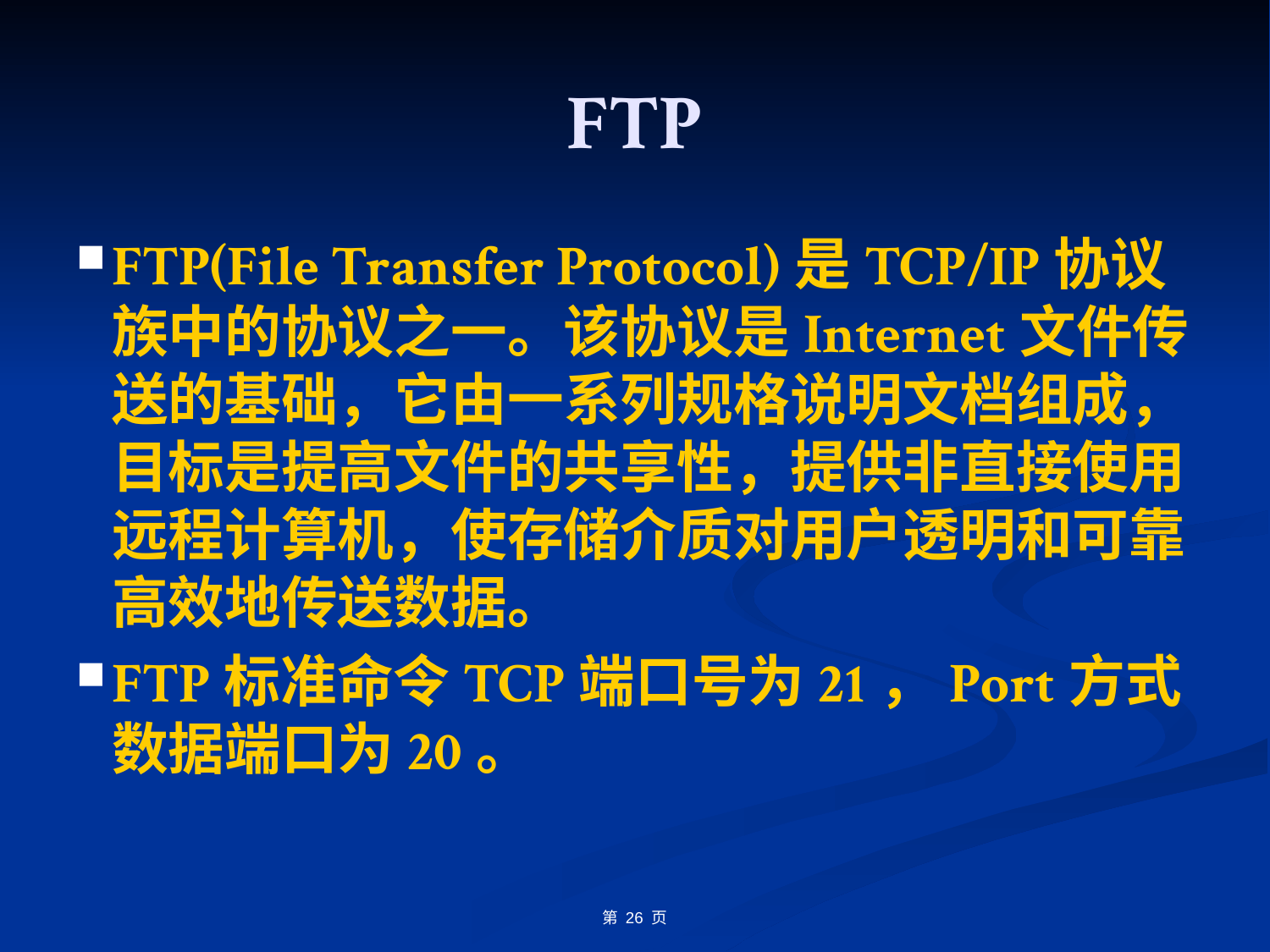

# FTP
FTP(File Transfer Protocol)是TCP/IP协议族中的协议之一。该协议是Internet文件传送的基础，它由一系列规格说明文档组成，目标是提高文件的共享性，提供非直接使用远程计算机，使存储介质对用户透明和可靠高效地传送数据。
FTP标准命令TCP端口号为21，Port方式数据端口为20。

第 26 页